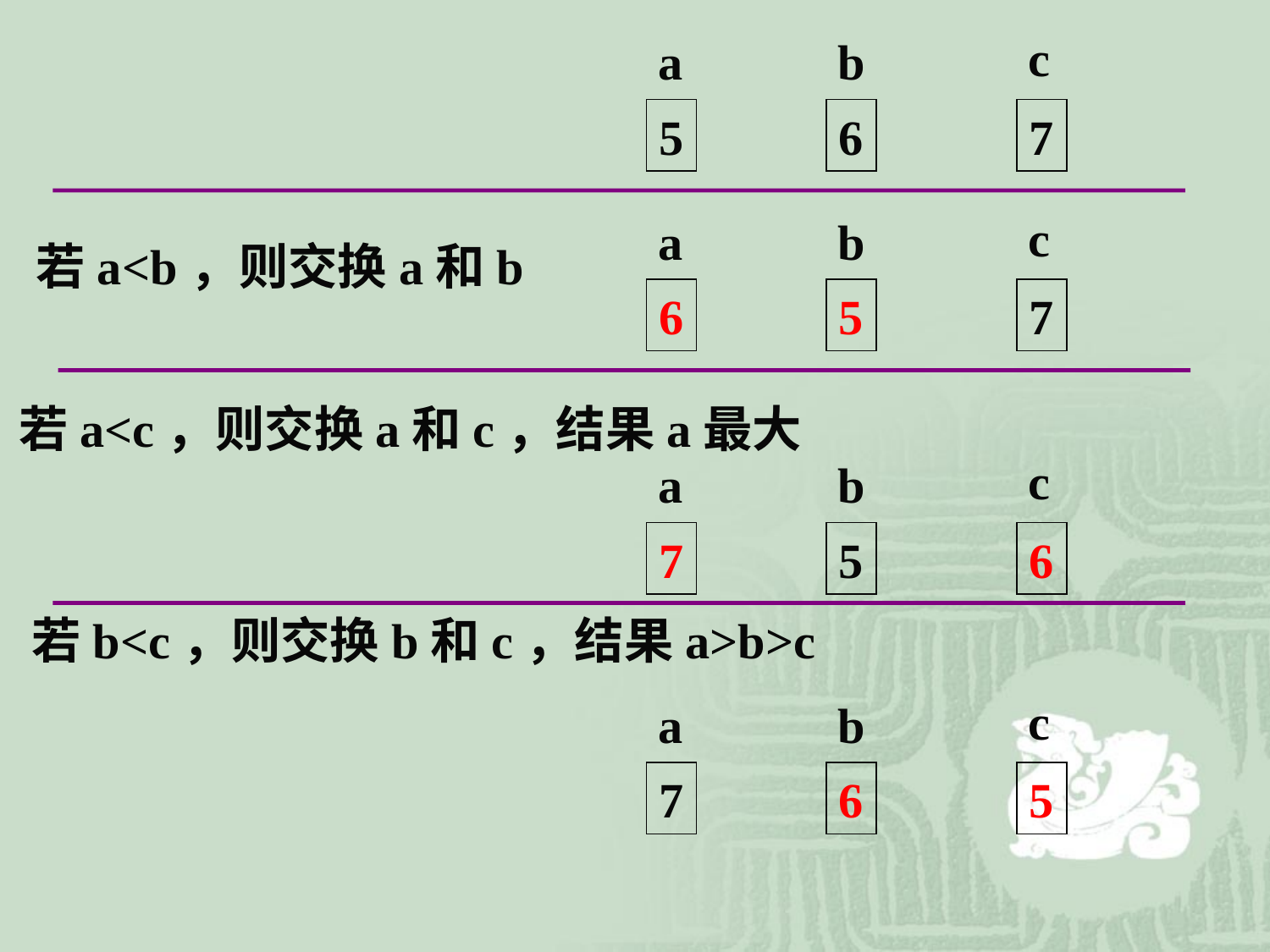

c
a
b
5
6
7

c
a
b
若a<b，则交换a和b
6
5
7

若a<c，则交换a和c，结果a最大
c
a
b
7
5
6

若b<c，则交换b和c，结果a>b>c
c
a
b
7
6
5